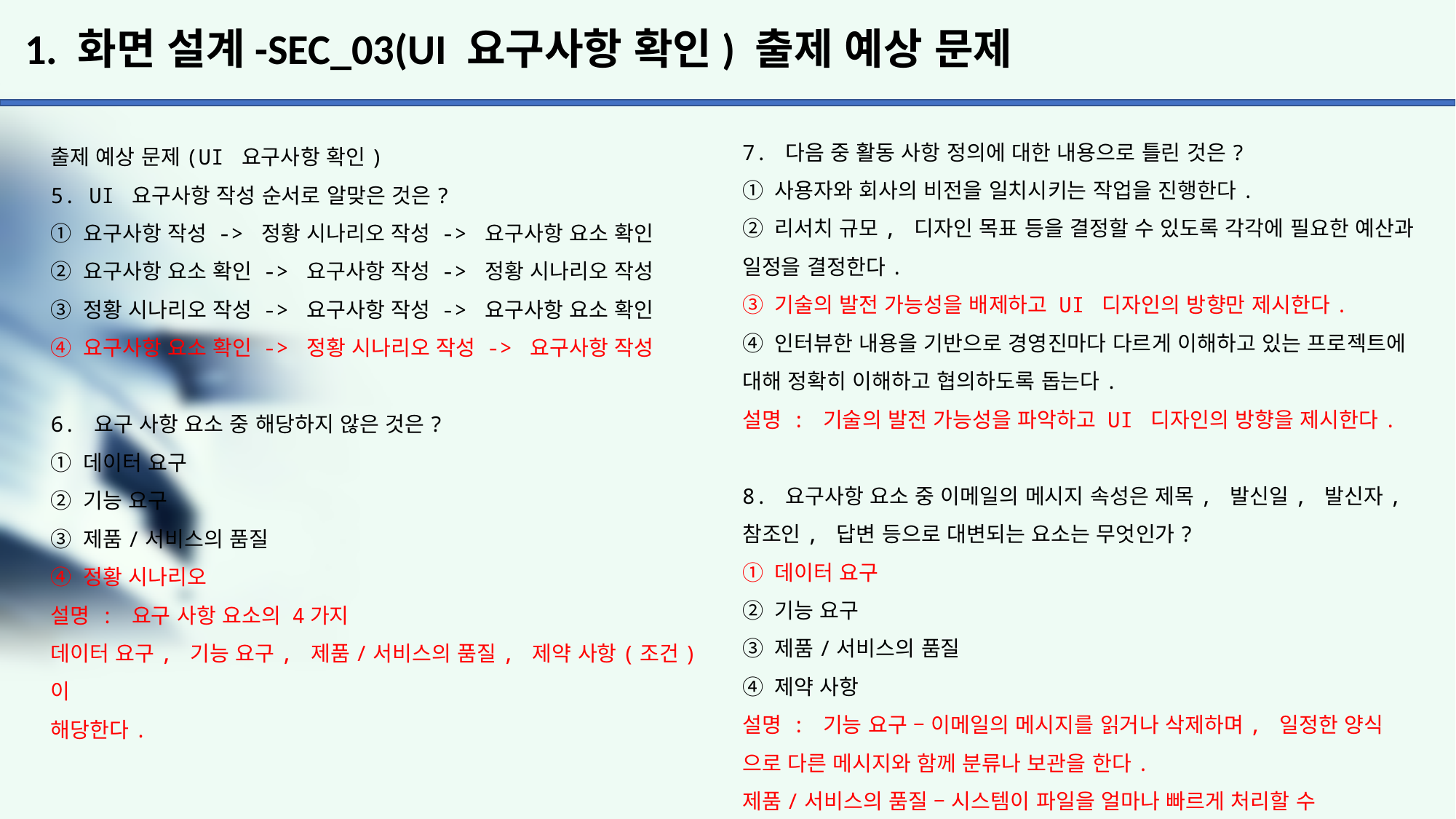

# 1. 화면 설계-SEC_03(UI 요구사항 확인) 출제 예상 문제
7. 다음 중 활동 사항 정의에 대한 내용으로 틀린 것은?
① 사용자와 회사의 비전을 일치시키는 작업을 진행한다.
② 리서치 규모, 디자인 목표 등을 결정할 수 있도록 각각에 필요한 예산과 일정을 결정한다.
③ 기술의 발전 가능성을 배제하고 UI 디자인의 방향만 제시한다.
④ 인터뷰한 내용을 기반으로 경영진마다 다르게 이해하고 있는 프로젝트에 대해 정확히 이해하고 협의하도록 돕는다.
설명 : 기술의 발전 가능성을 파악하고 UI 디자인의 방향을 제시한다.

8. 요구사항 요소 중 이메일의 메시지 속성은 제목, 발신일, 발신자,
참조인, 답변 등으로 대변되는 요소는 무엇인가?
① 데이터 요구
② 기능 요구
③ 제품/서비스의 품질
④ 제약 사항
설명 : 기능 요구 – 이메일의 메시지를 읽거나 삭제하며, 일정한 양식
으로 다른 메시지와 함께 분류나 보관을 한다.
제품/서비스의 품질 – 시스템이 파일을 얼마나 빠르게 처리할 수
있는지 여부 등 정량화가 가능한 요구사항들을 확인한다.
제약 사항 – 제품의 데드라인, 전체 개발 및 제작에 필요한 비용,
시스템 준수에 필요한 규제를 말한다. 사전에 제약사하의 변경 가능
여부를 확인도 해야 한다.
출제 예상 문제(UI 요구사항 확인)
5. UI 요구사항 작성 순서로 알맞은 것은?
① 요구사항 작성 -> 정황 시나리오 작성 -> 요구사항 요소 확인
② 요구사항 요소 확인 -> 요구사항 작성 -> 정황 시나리오 작성
③ 정황 시나리오 작성 -> 요구사항 작성 -> 요구사항 요소 확인
④ 요구사항 요소 확인 -> 정황 시나리오 작성 -> 요구사항 작성

6. 요구 사항 요소 중 해당하지 않은 것은?
① 데이터 요구
② 기능 요구
③ 제품/서비스의 품질
④ 정황 시나리오
설명 : 요구 사항 요소의 4가지
데이터 요구, 기능 요구, 제품/서비스의 품질, 제약 사항(조건) 이
해당한다.